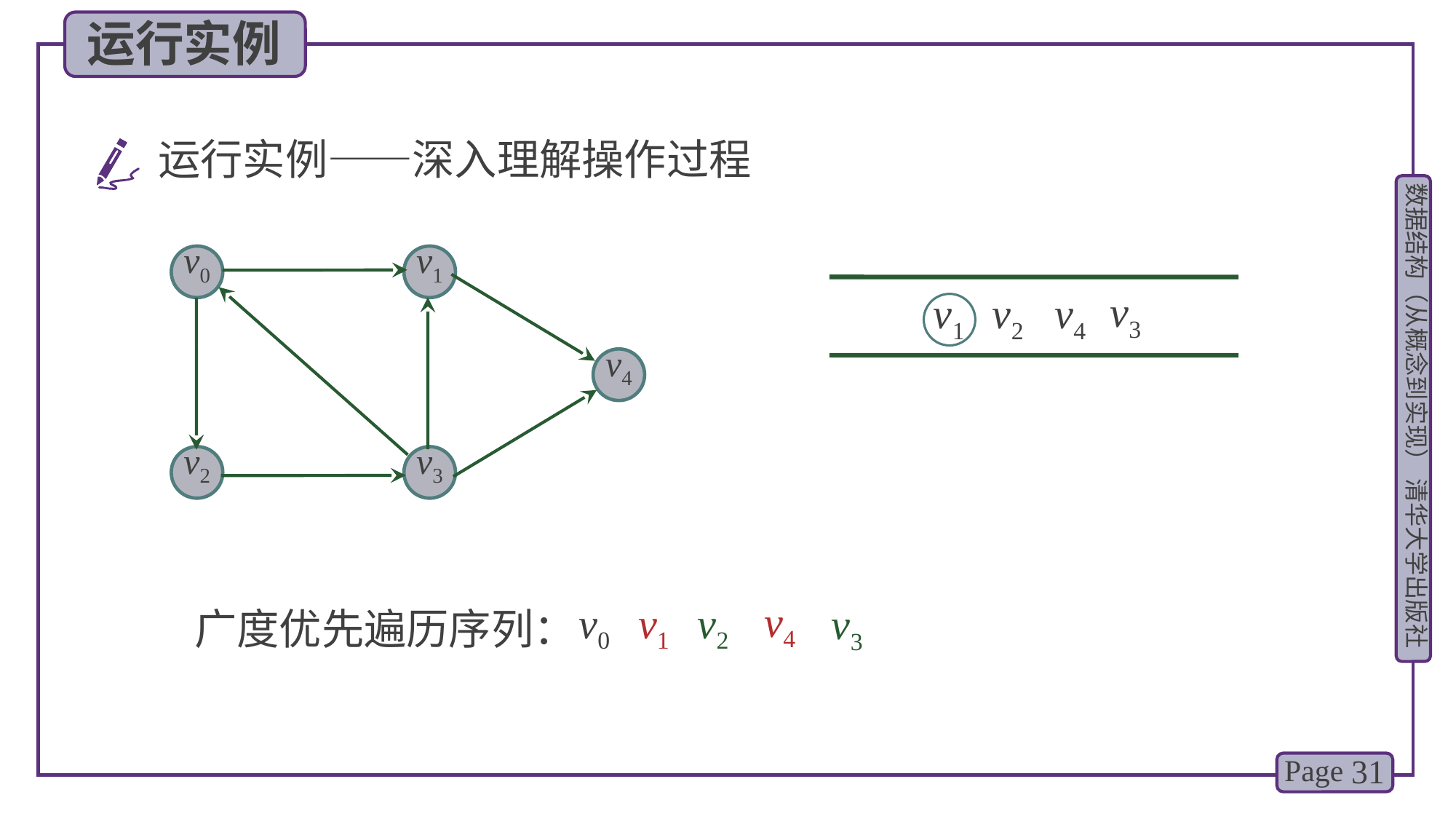

运行实例

运行实例——深入理解操作过程

v0
v1

v3
v1
v2
v4

v4

v2
v3
v4
v0
v1
v2
v3
广度优先遍历序列：